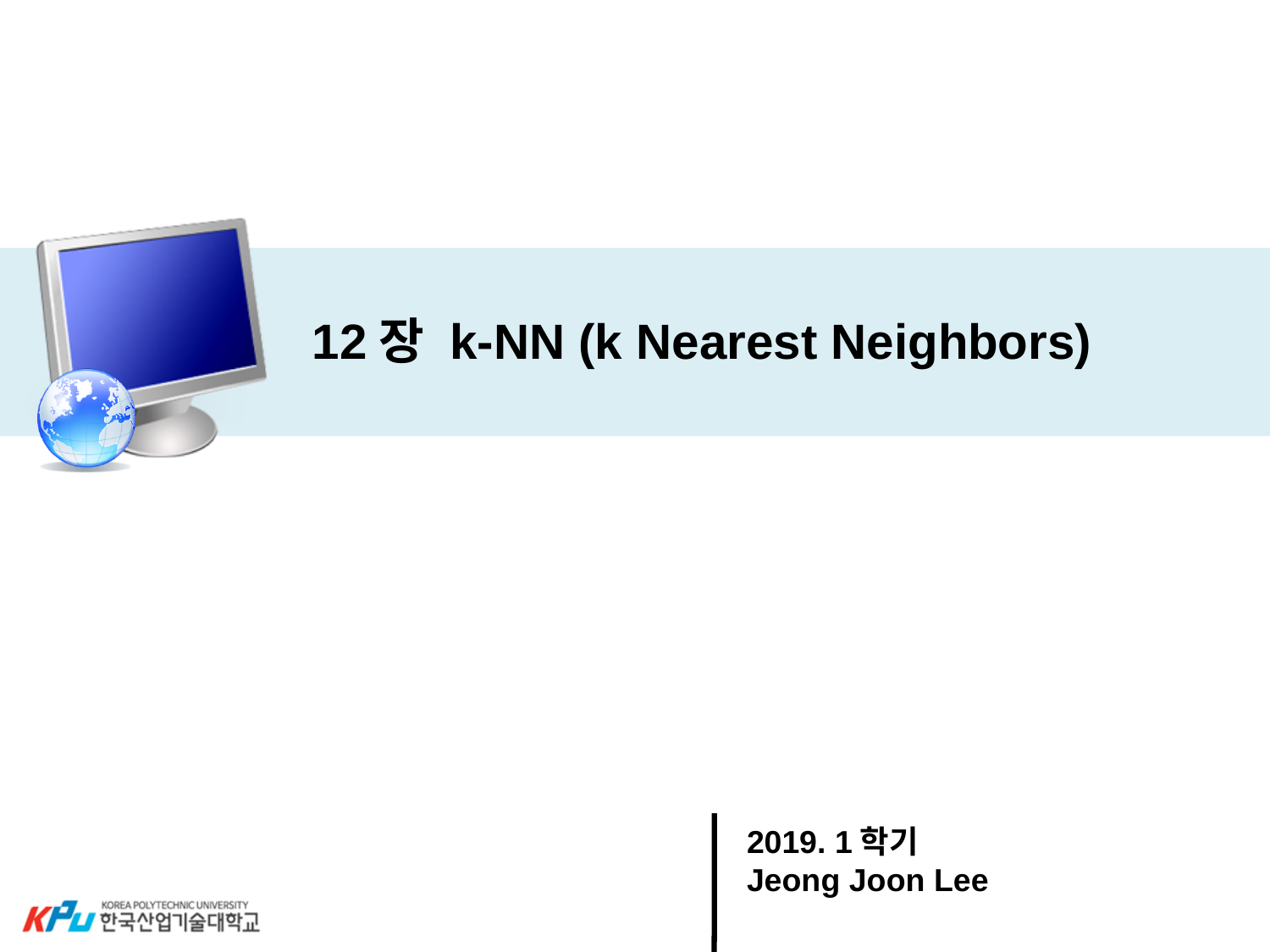

# 12장 k-NN (k Nearest Neighbors)
2019. 1학기
Jeong Joon Lee